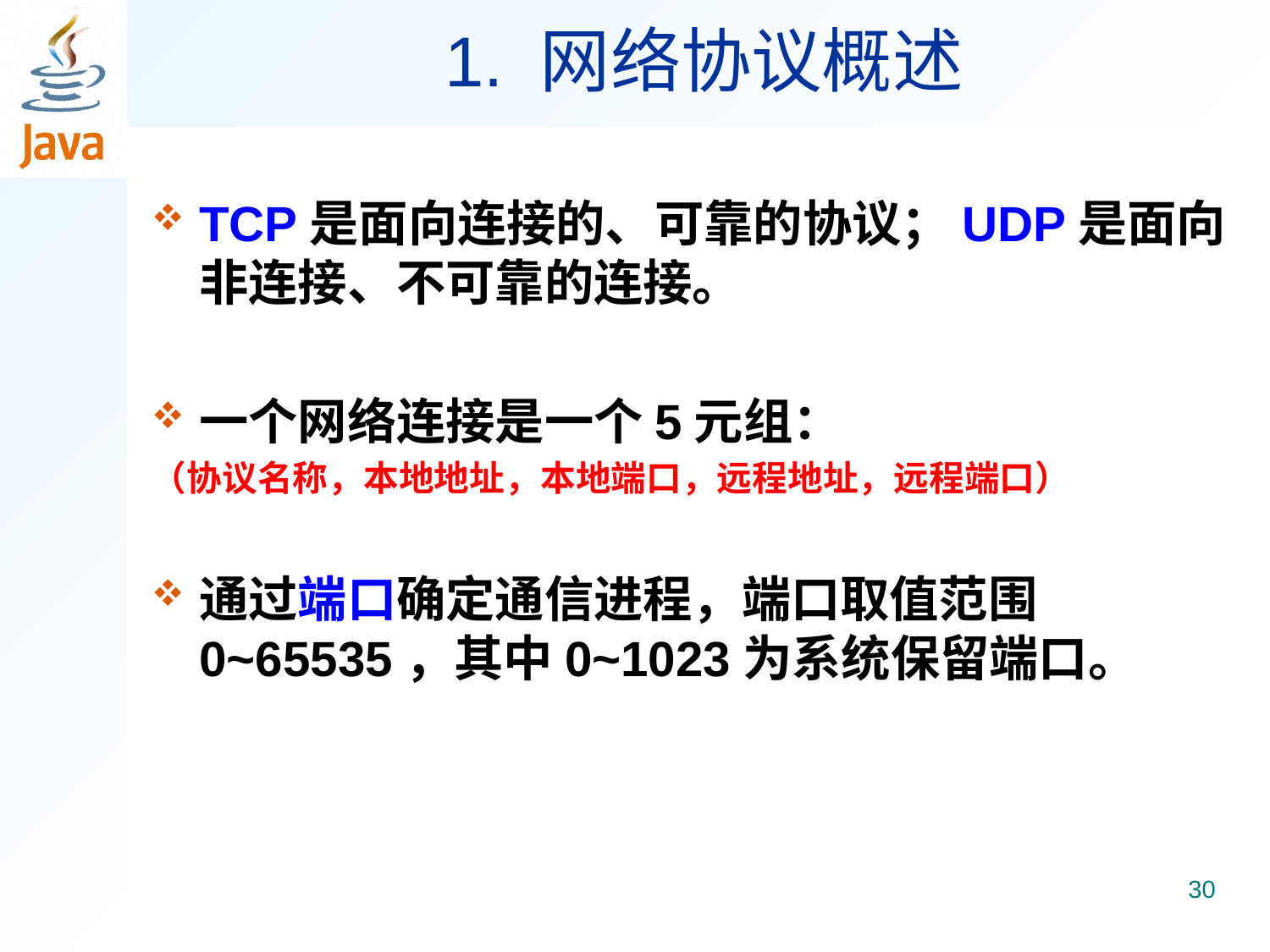

# 1. 网络协议概述
TCP是面向连接的、可靠的协议；UDP是面向非连接、不可靠的连接。

一个网络连接是一个5元组：
（协议名称，本地地址，本地端口，远程地址，远程端口）

通过端口确定通信进程，端口取值范围0~65535，其中0~1023为系统保留端口。